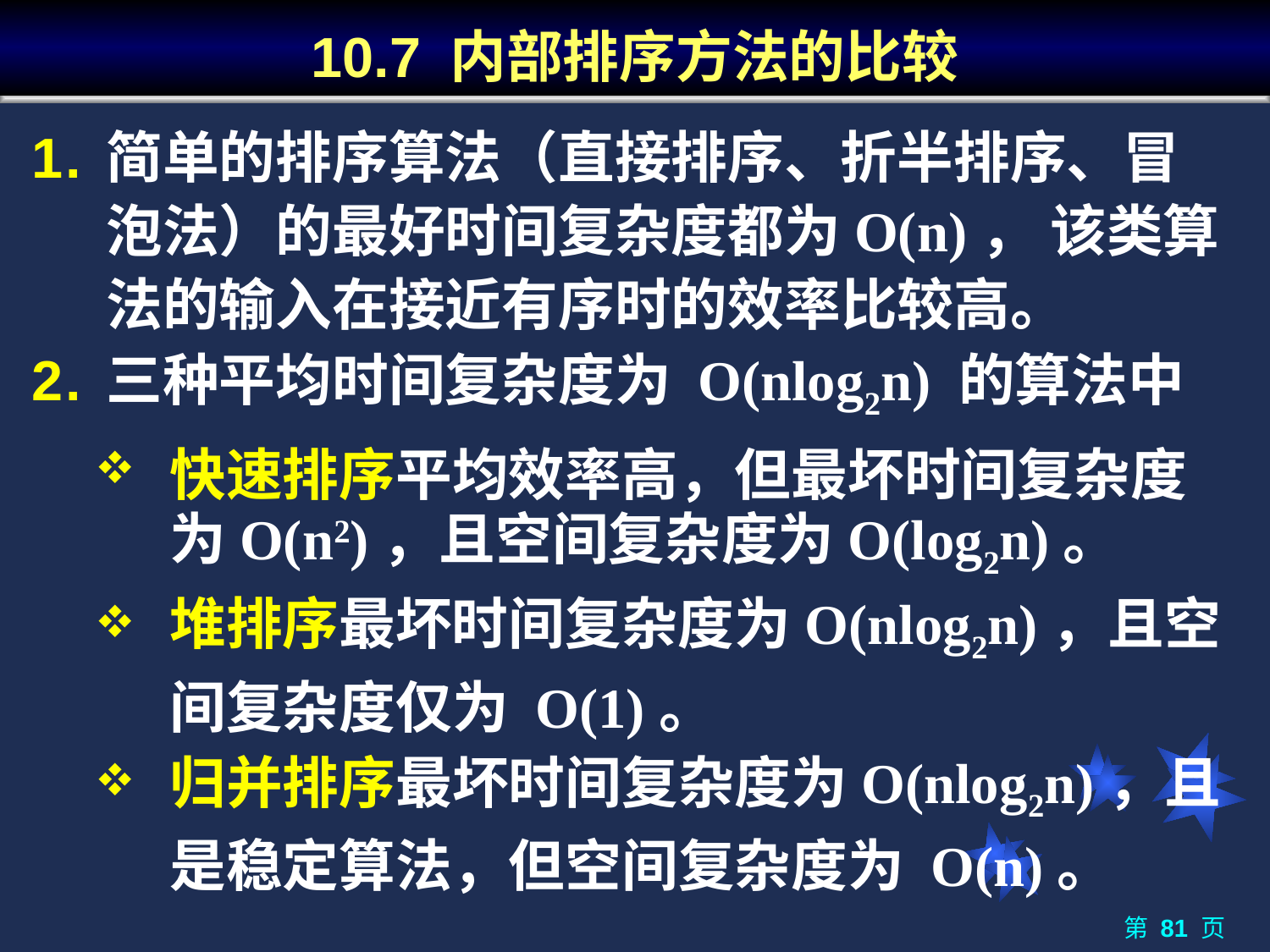

# 10.7 内部排序方法的比较
简单的排序算法（直接排序、折半排序、冒泡法）的最好时间复杂度都为O(n)， 该类算法的输入在接近有序时的效率比较高。
三种平均时间复杂度为 O(nlog2n) 的算法中
快速排序平均效率高，但最坏时间复杂度为O(n2)，且空间复杂度为O(log2n)。
堆排序最坏时间复杂度为O(nlog2n)，且空间复杂度仅为 O(1)。
归并排序最坏时间复杂度为O(nlog2n)，且是稳定算法，但空间复杂度为 O(n)。
第 81 页